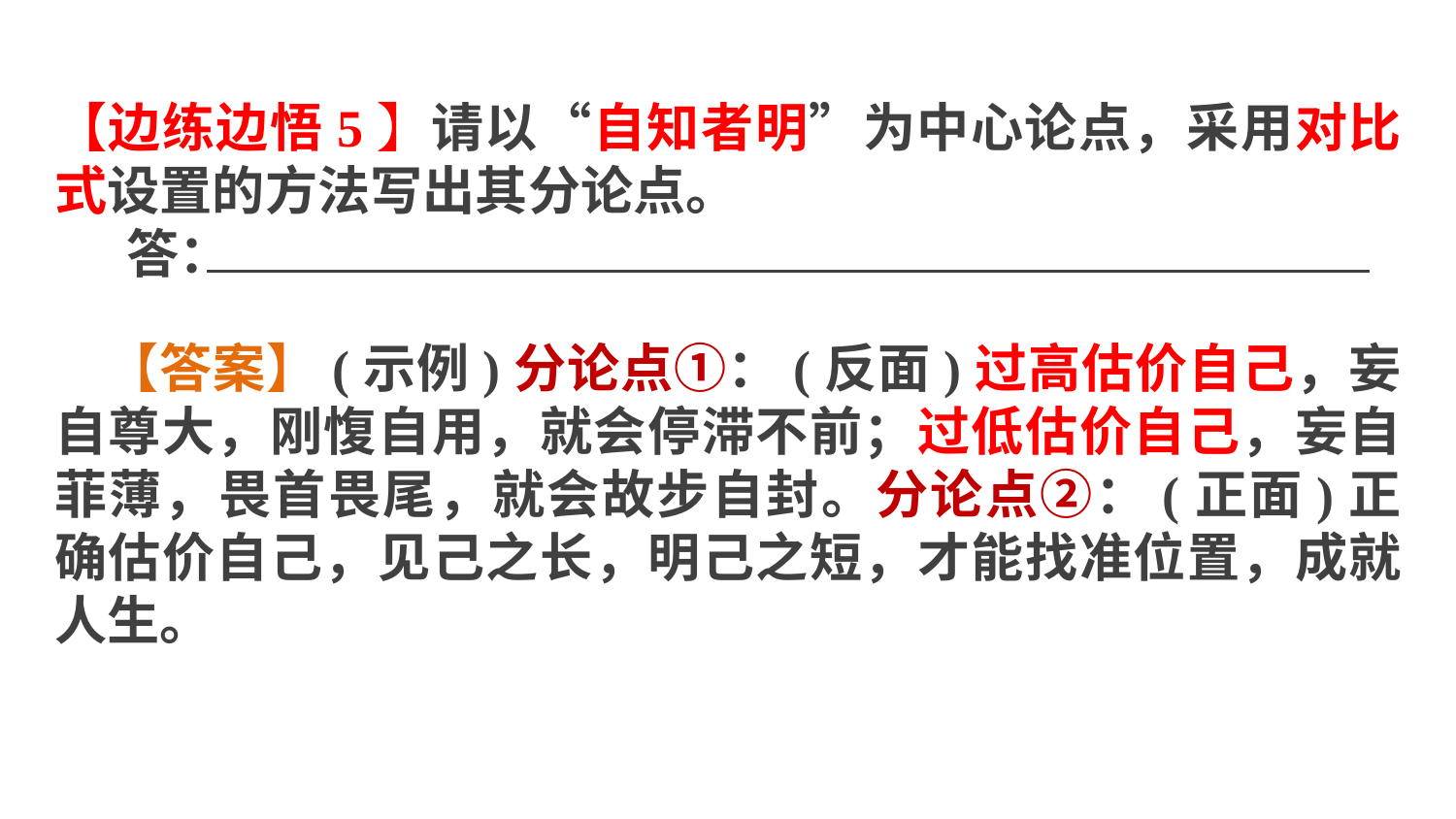

【边练边悟5】请以“自知者明”为中心论点，采用对比式设置的方法写出其分论点。
     答：
   【答案】(示例)分论点①：(反面)过高估价自己，妄自尊大，刚愎自用，就会停滞不前；过低估价自己，妄自菲薄，畏首畏尾，就会故步自封。分论点②：(正面)正确估价自己，见己之长，明己之短，才能找准位置，成就人生。